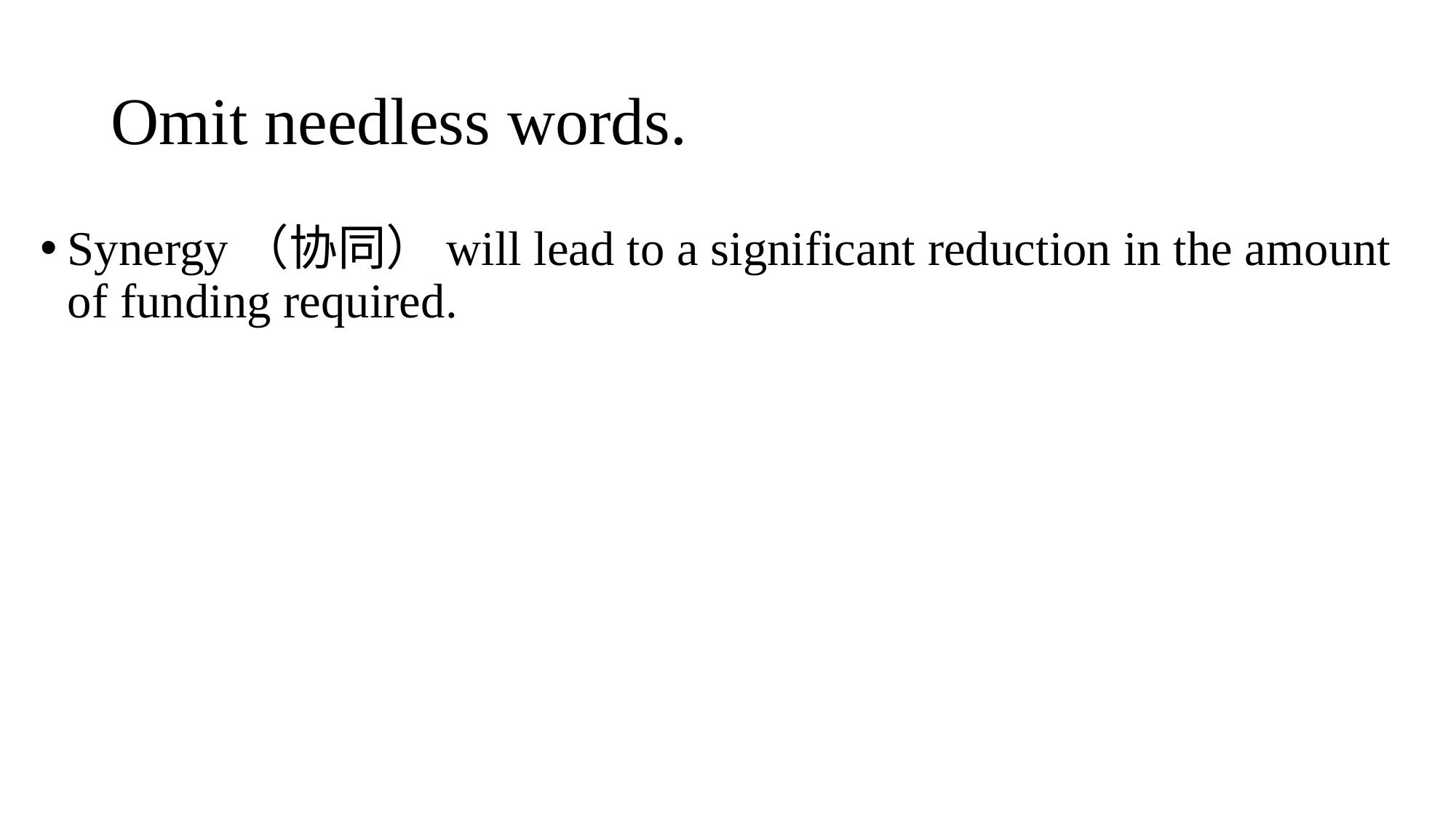

# Omit needless words.
Synergy（协同）will lead to a significant reduction in the amount of funding required.